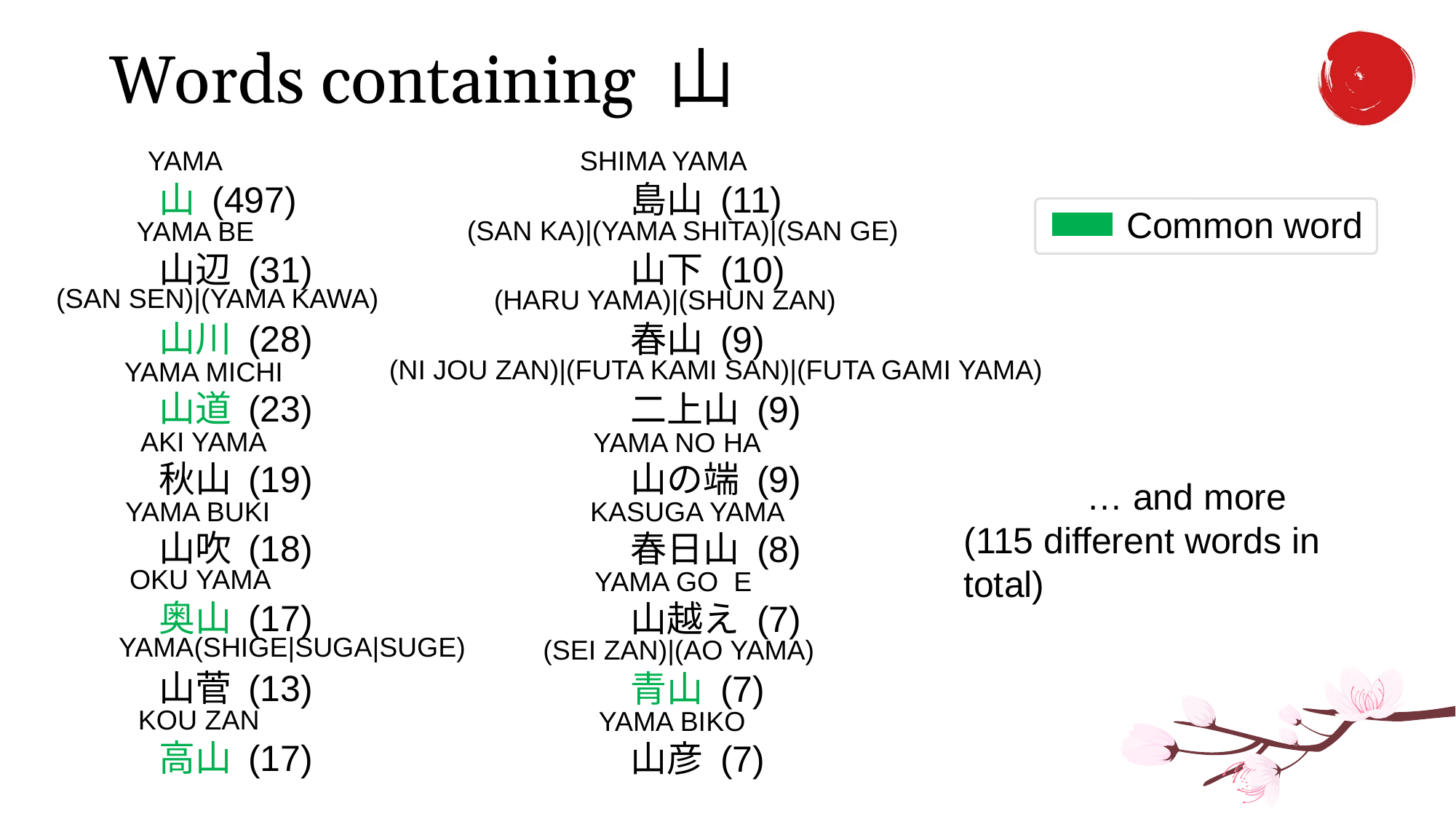

# Words containing 山
YAMA
SHIMA YAMA
山 (497)
山辺 (31)
山川 (28)
山道 (23)
秋山 (19)
山吹 (18)
奥山 (17)
山菅 (13)
高山 (17)
島山 (11)
山下 (10)
春山 (9)
二上山 (9)
山の端 (9)
春日山 (8)
山越え (7)
青山 (7)
山彦 (7)
Common word

(SAN KA)|(YAMA SHITA)|(SAN GE)
YAMA BE
(SAN SEN)|(YAMA KAWA)
(HARU YAMA)|(SHUN ZAN)
(NI JOU ZAN)|(FUTA KAMI SAN)|(FUTA GAMI YAMA)
YAMA MICHI
AKI YAMA
YAMA NO HA
… and more
(115 different words in total)
YAMA BUKI
KASUGA YAMA
OKU YAMA
YAMA GO  E
YAMA(SHIGE|SUGA|SUGE)
(SEI ZAN)|(AO YAMA)
KOU ZAN
YAMA BIKO